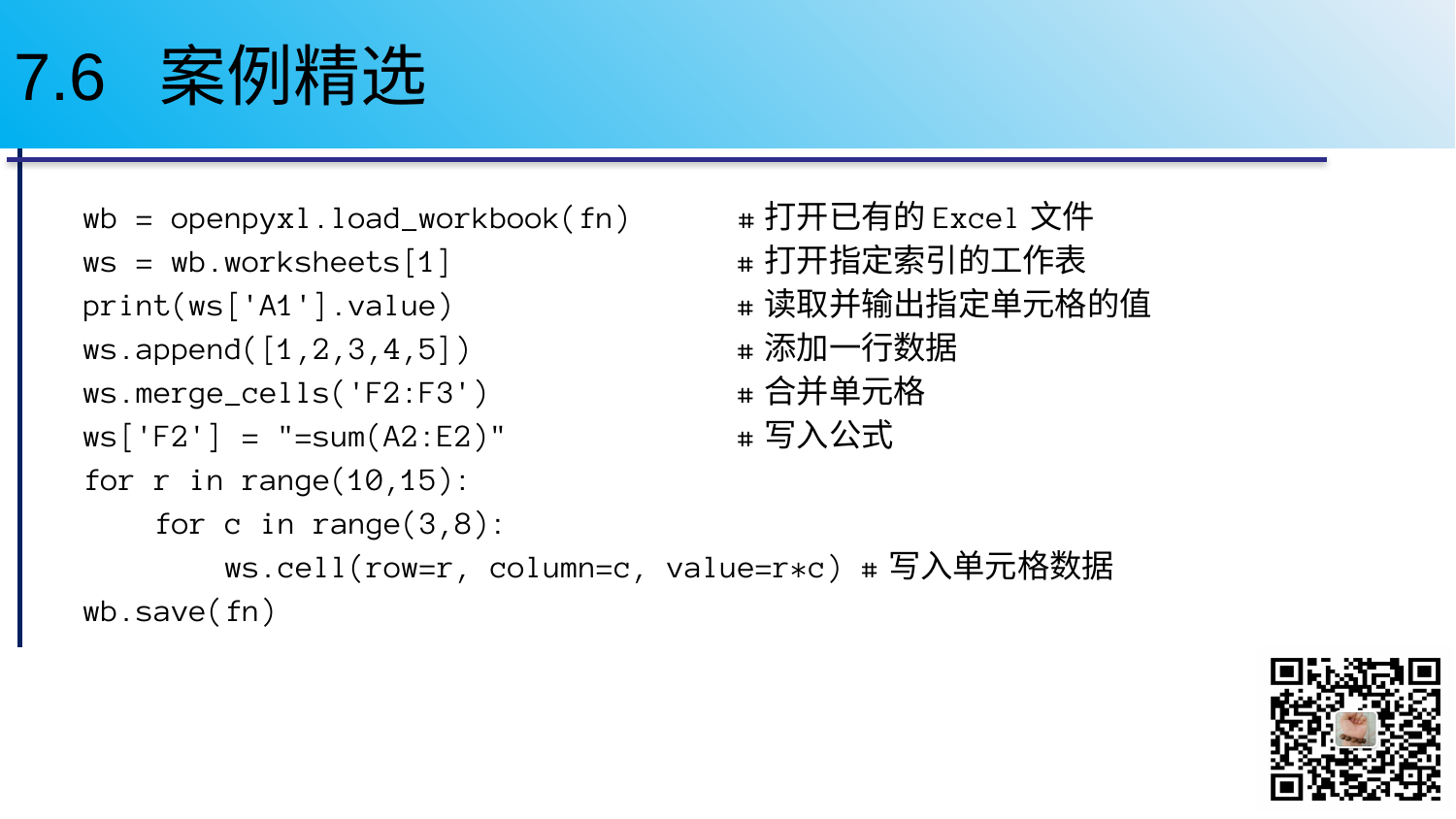

# 7.6  案例精选
wb = openpyxl.load_workbook(fn)      #打开已有的Excel文件
ws = wb.worksheets[1]                #打开指定索引的工作表
print(ws['A1'].value)                #读取并输出指定单元格的值
ws.append([1,2,3,4,5])               #添加一行数据
ws.merge_cells('F2:F3')              #合并单元格
ws['F2'] = "=sum(A2:E2)"             #写入公式
for r in range(10,15):
    for c in range(3,8):
        ws.cell(row=r, column=c, value=r*c) #写入单元格数据
wb.save(fn)